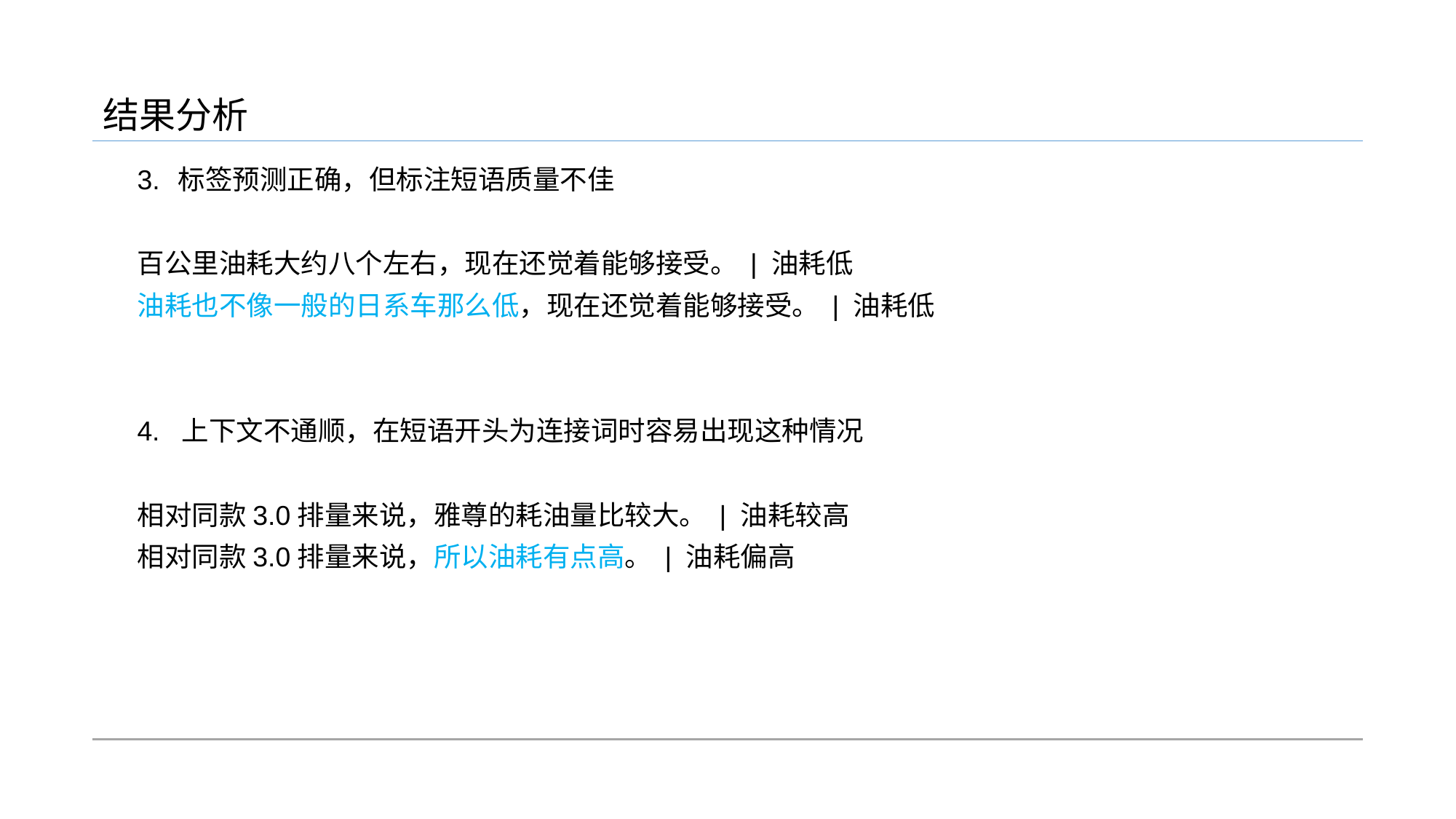

结果分析
标签预测正确，但标注短语质量不佳

百公里油耗大约八个左右，现在还觉着能够接受。 | 油耗低
油耗也不像一般的日系车那么低，现在还觉着能够接受。 | 油耗低

4.  上下文不通顺，在短语开头为连接词时容易出现这种情况

相对同款3.0排量来说，雅尊的耗油量比较大。 | 油耗较高
相对同款3.0排量来说，所以油耗有点高。 | 油耗偏高